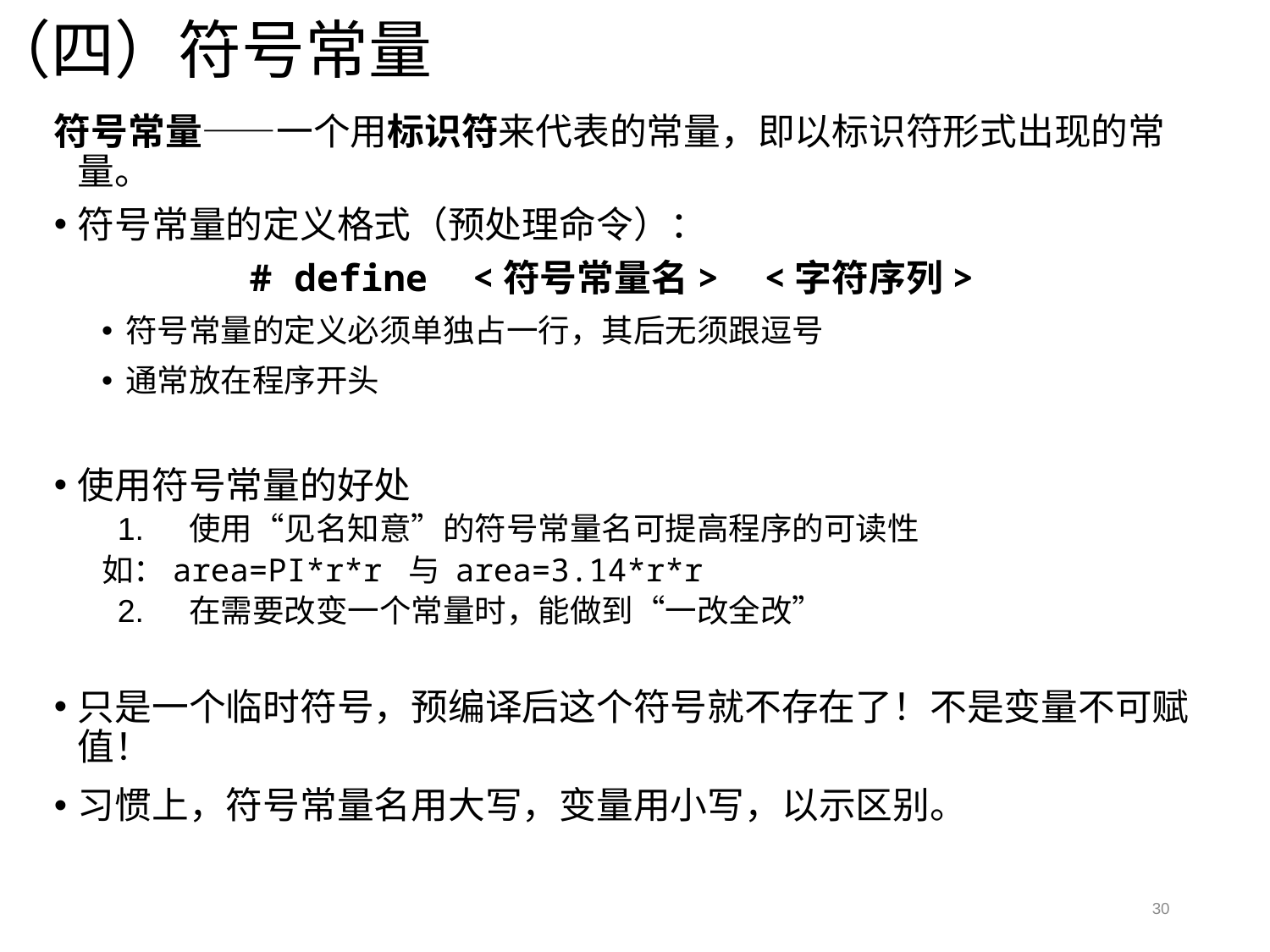

# （四）符号常量
符号常量——一个用标识符来代表的常量，即以标识符形式出现的常量。
符号常量的定义格式（预处理命令）：
# define  <符号常量名>  <字符序列>
符号常量的定义必须单独占一行，其后无须跟逗号
通常放在程序开头
使用符号常量的好处
使用“见名知意”的符号常量名可提高程序的可读性
如：area=PI*r*r 与 area=3.14*r*r
在需要改变一个常量时，能做到“一改全改”

只是一个临时符号，预编译后这个符号就不存在了！不是变量不可赋值！
习惯上，符号常量名用大写，变量用小写，以示区别。
30